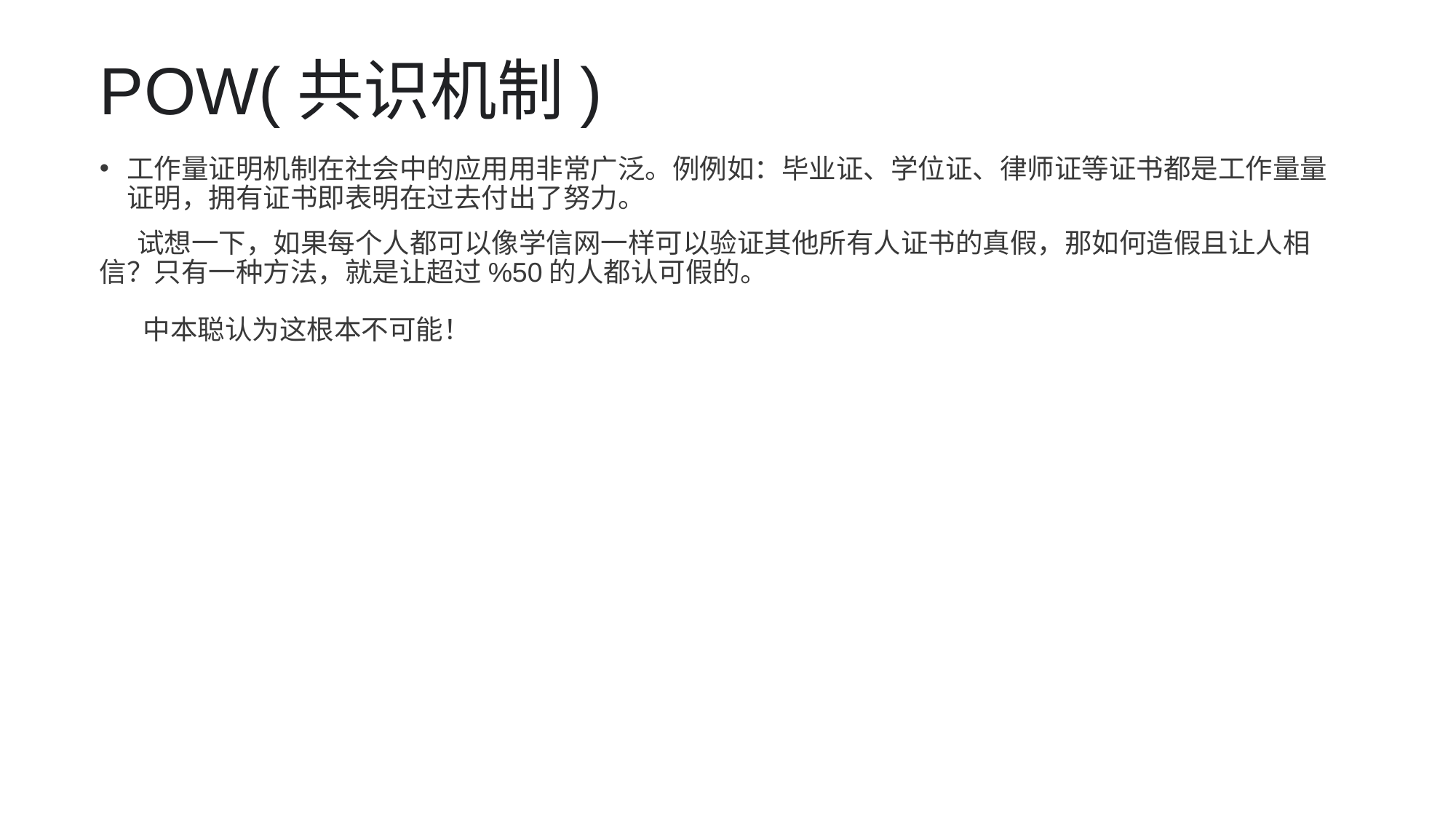

POW(共识机制)
工作量证明机制在社会中的应⽤用非常广泛。例例如：毕业证、学位证、律师证等证书都是⼯作量量证明，拥有证书即表明在过去付出了努⼒。
     试想一下，如果每个人都可以像学信网一样可以验证其他所有人证书的真假，那如何造假且让人相信？只有一种方法，就是让超过%50的人都认可假的。
      中本聪认为这根本不可能！